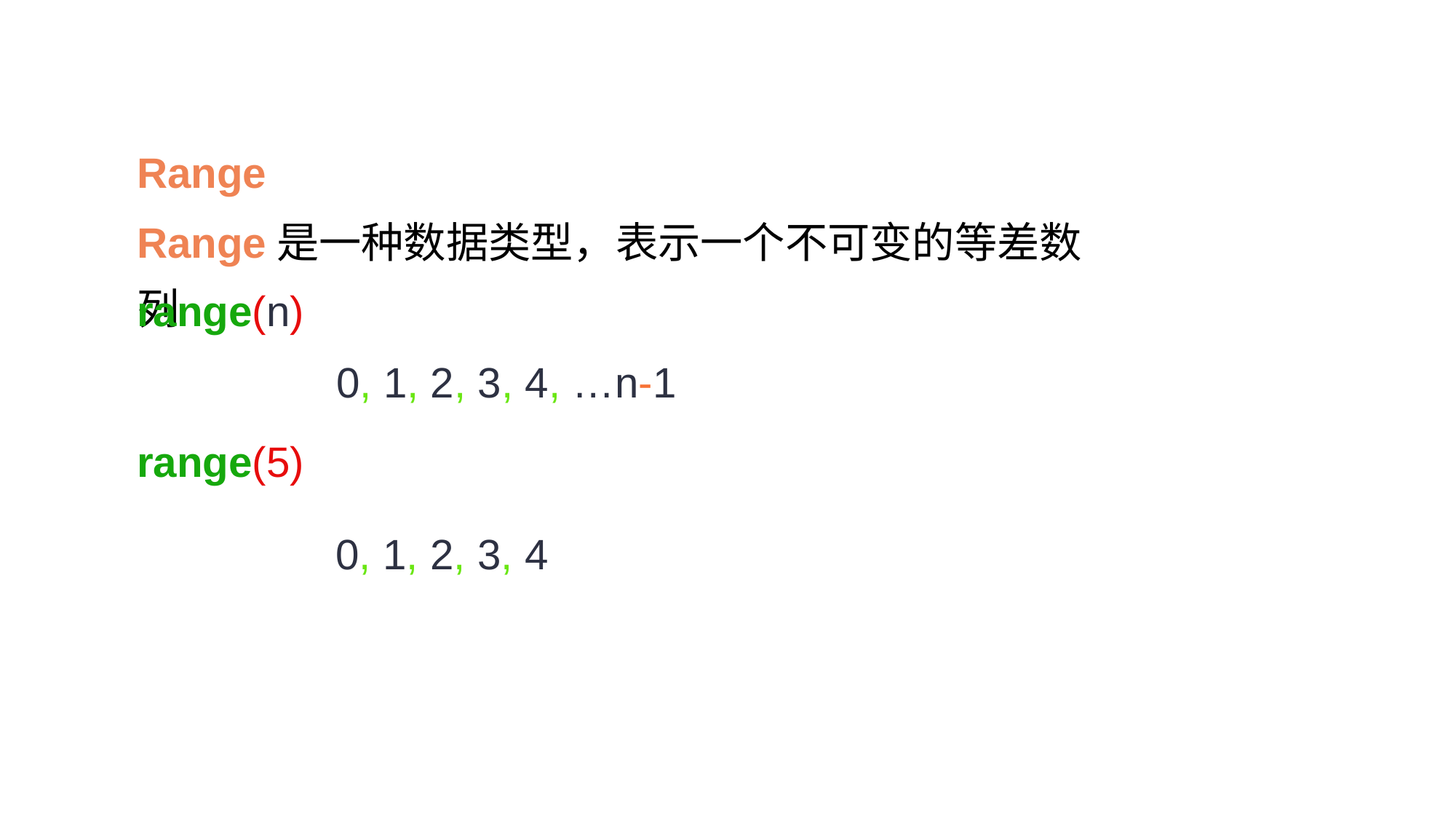

Range
Range是一种数据类型，表示一个不可变的等差数列
range(n)
0, 1, 2, 3, 4, …n-1
range(5)

0, 1, 2, 3, 4